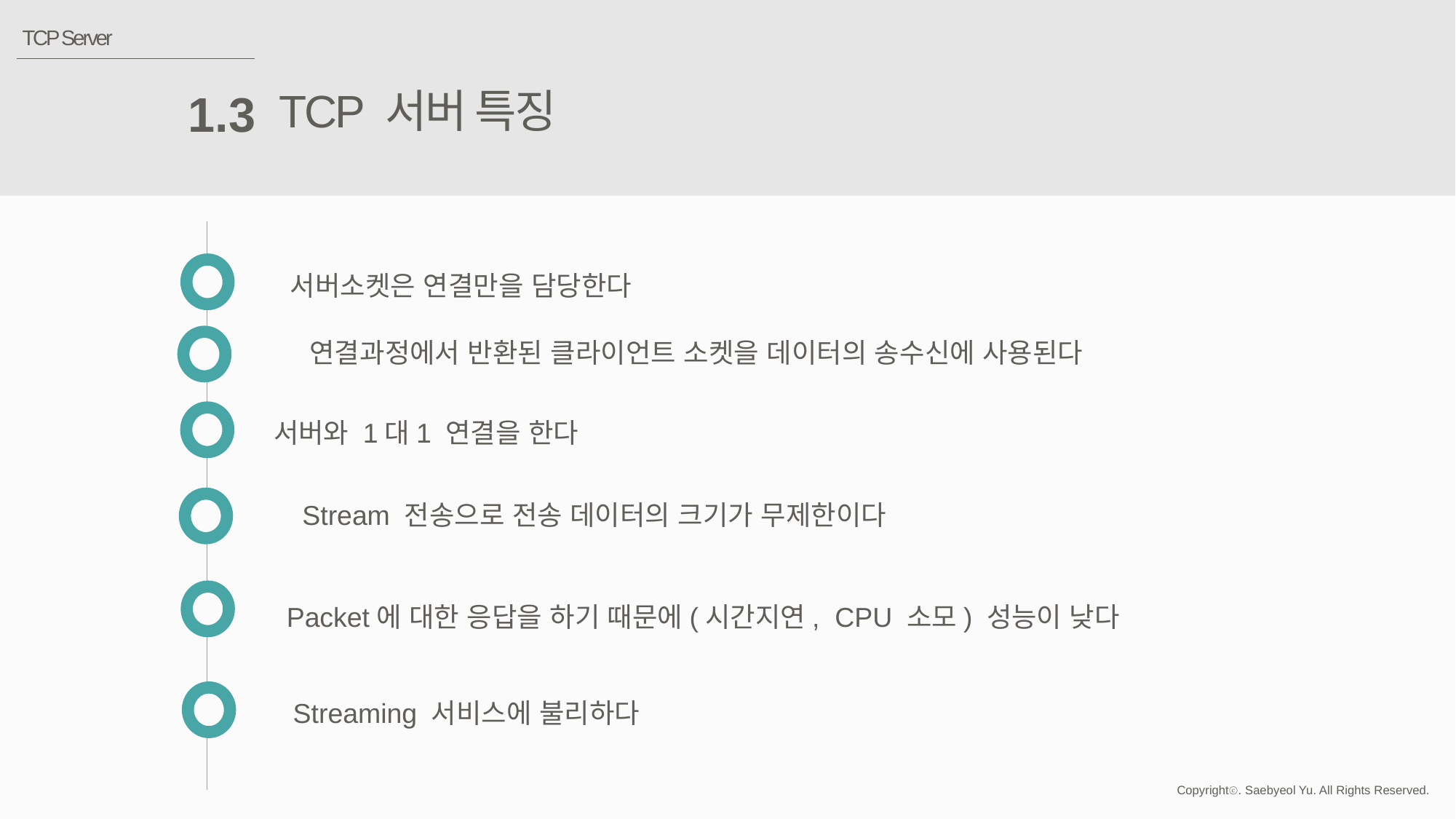

TCP Server
TCP 서버 특징
1.3

서버소켓은 연결만을 담당한다
연결과정에서 반환된 클라이언트 소켓을 데이터의 송수신에 사용된다
서버와 1대1 연결을 한다
Stream 전송으로 전송 데이터의 크기가 무제한이다
Packet에 대한 응답을 하기 때문에(시간지연,  CPU 소모) 성능이 낮다
Streaming 서비스에 불리하다